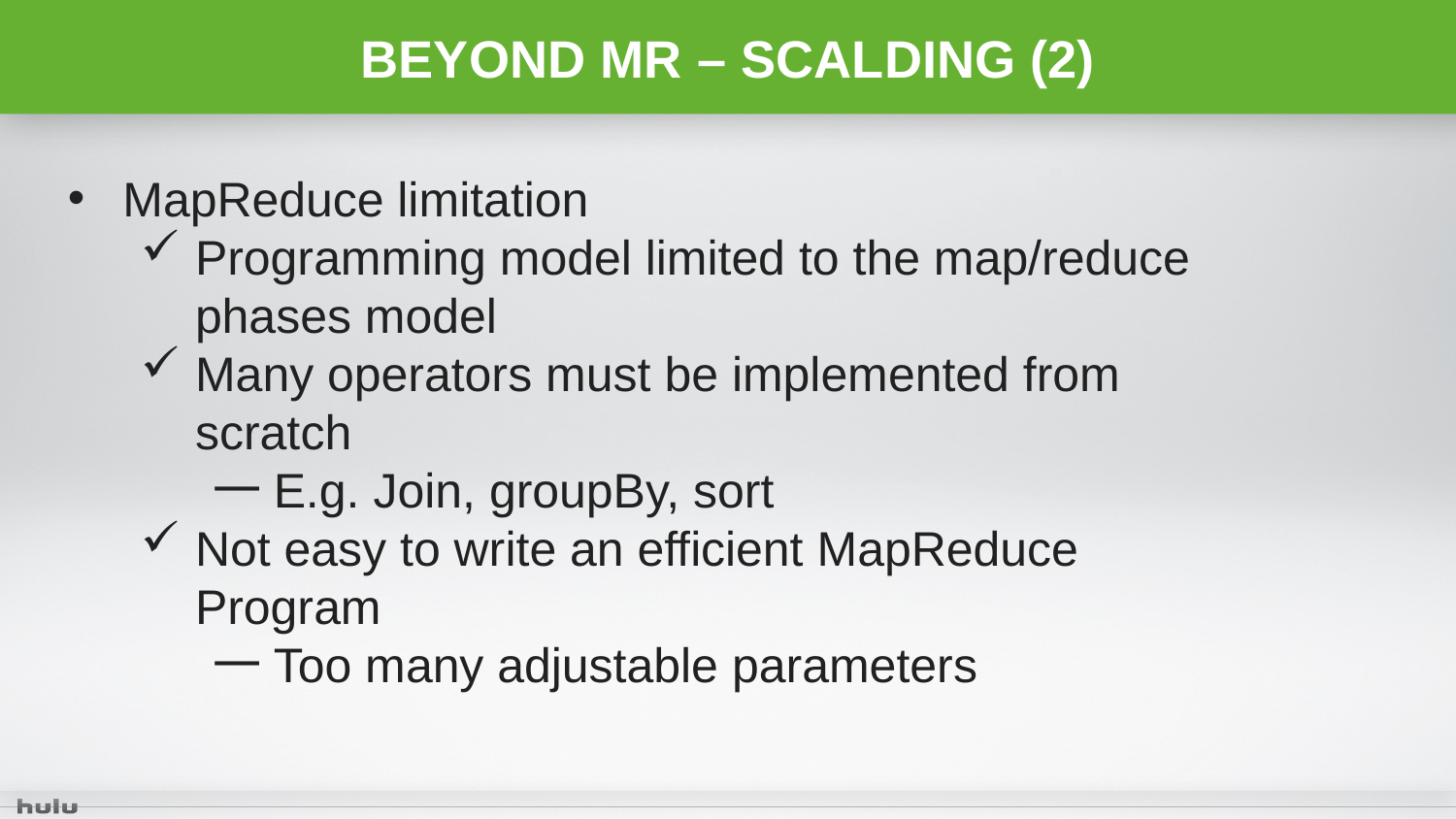

# Beyond MR – scalding (2)
MapReduce limitation
Programming model limited to the map/reduce phases model
Many operators must be implemented from scratch
一E.g. Join, groupBy, sort
Not easy to write an efficient MapReduce Program
一Too many adjustable parameters